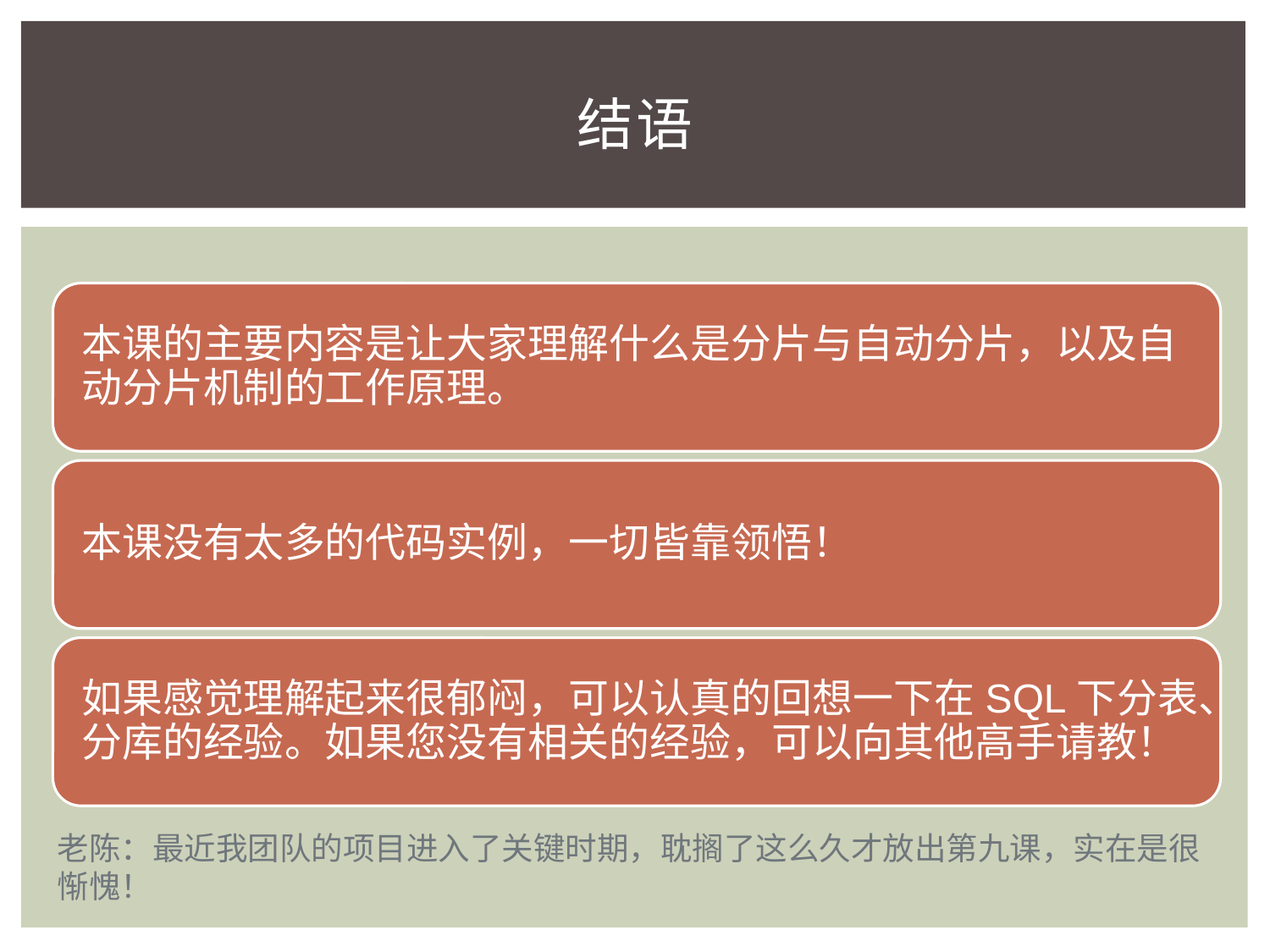

# 结语
本课的主要内容是让大家理解什么是分片与自动分片，以及自动分片机制的工作原理。
本课没有太多的代码实例，一切皆靠领悟！
如果感觉理解起来很郁闷，可以认真的回想一下在SQL下分表、分库的经验。如果您没有相关的经验，可以向其他高手请教！
老陈：最近我团队的项目进入了关键时期，耽搁了这么久才放出第九课，实在是很惭愧！